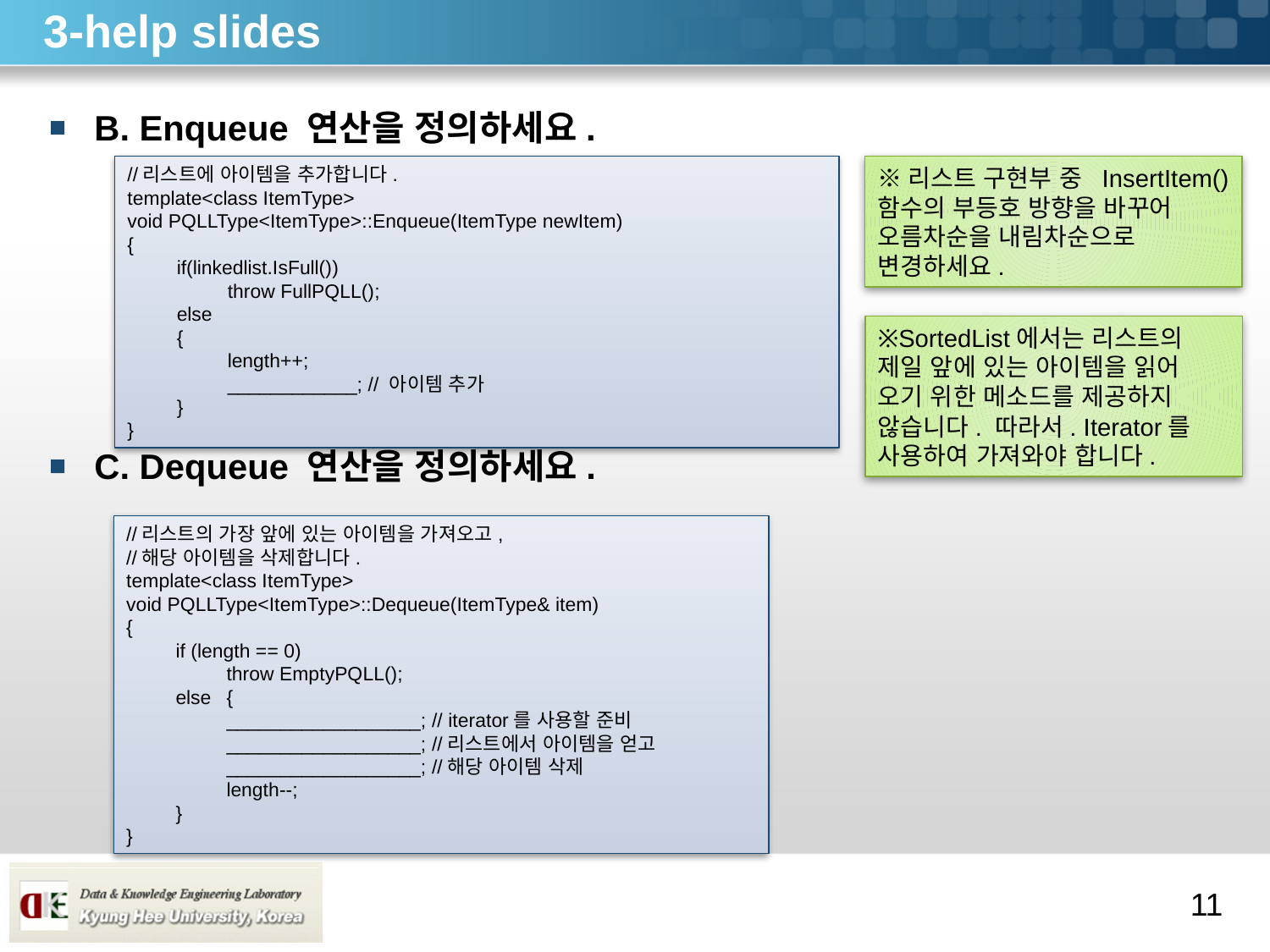

# 3-help slides
B. Enqueue 연산을 정의하세요.

C. Dequeue 연산을 정의하세요.
※리스트 구현부 중  InsertItem()함수의 부등호 방향을 바꾸어 오름차순을 내림차순으로 변경하세요.
//리스트에 아이템을 추가합니다.
template<class ItemType>
void PQLLType<ItemType>::Enqueue(ItemType newItem)
{
	if(linkedlist.IsFull())
		throw FullPQLL();
	else
	{
		length++;
		____________; // 아이템 추가
	}
}
※SortedList에서는 리스트의 제일 앞에 있는 아이템을 읽어 오기 위한 메소드를 제공하지 않습니다. 따라서. Iterator를 사용하여 가져와야 합니다.
//리스트의 가장 앞에 있는 아이템을 가져오고,
//해당 아이템을 삭제합니다.
template<class ItemType>
void PQLLType<ItemType>::Dequeue(ItemType& item)
{
	if (length == 0)
		throw EmptyPQLL();
	else	{
		__________________; // iterator를 사용할 준비
		__________________; //리스트에서 아이템을 얻고
		__________________; //해당 아이템 삭제			length--;
	}
}